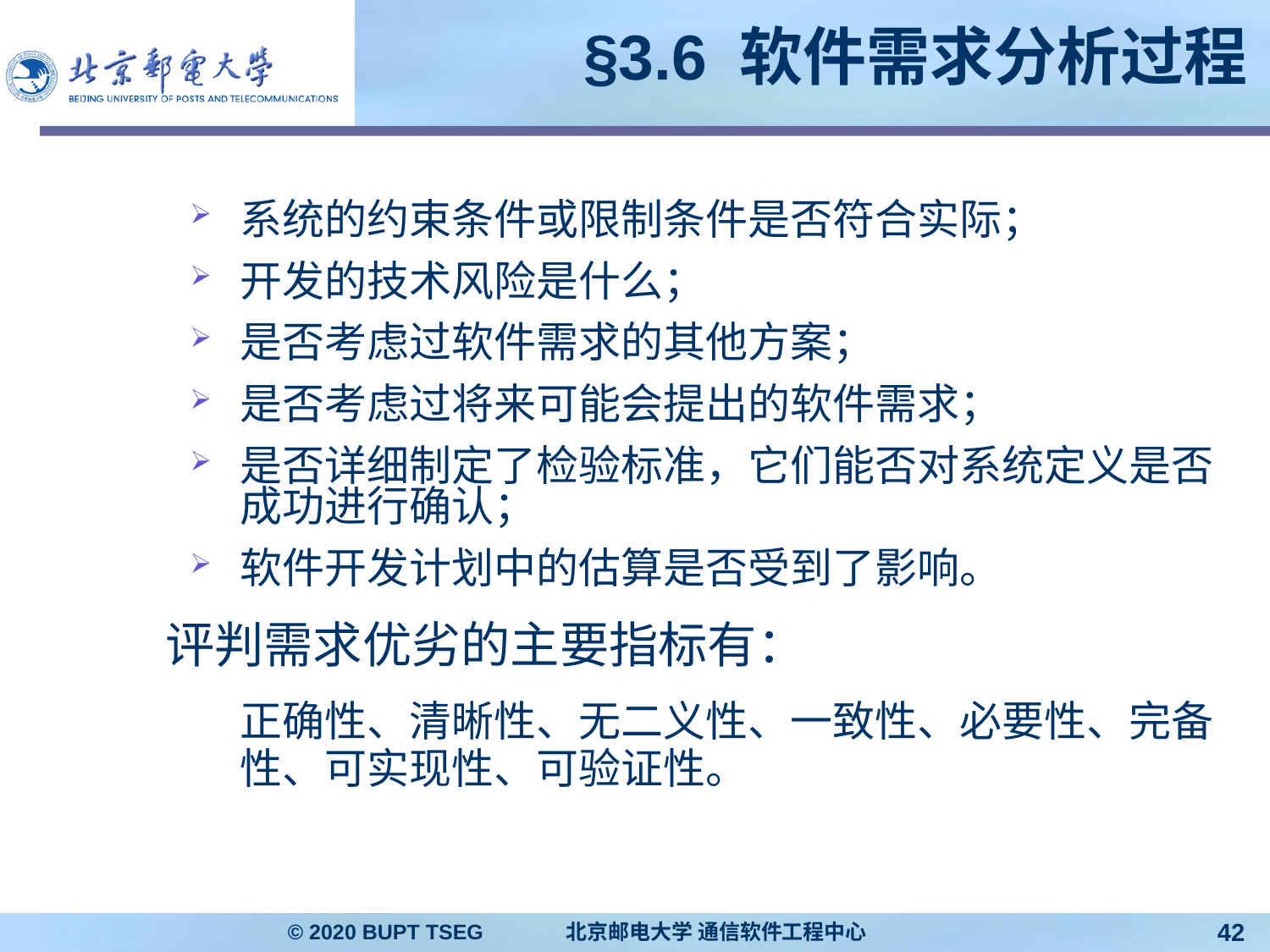

# §3.6 软件需求分析过程
系统的约束条件或限制条件是否符合实际；
开发的技术风险是什么；
是否考虑过软件需求的其他方案；
是否考虑过将来可能会提出的软件需求；
是否详细制定了检验标准，它们能否对系统定义是否成功进行确认；
软件开发计划中的估算是否受到了影响。
	评判需求优劣的主要指标有：
	正确性、清晰性、无二义性、一致性、必要性、完备性、可实现性、可验证性。
© 2020 BUPT TSEG             北京邮电大学 通信软件工程中心